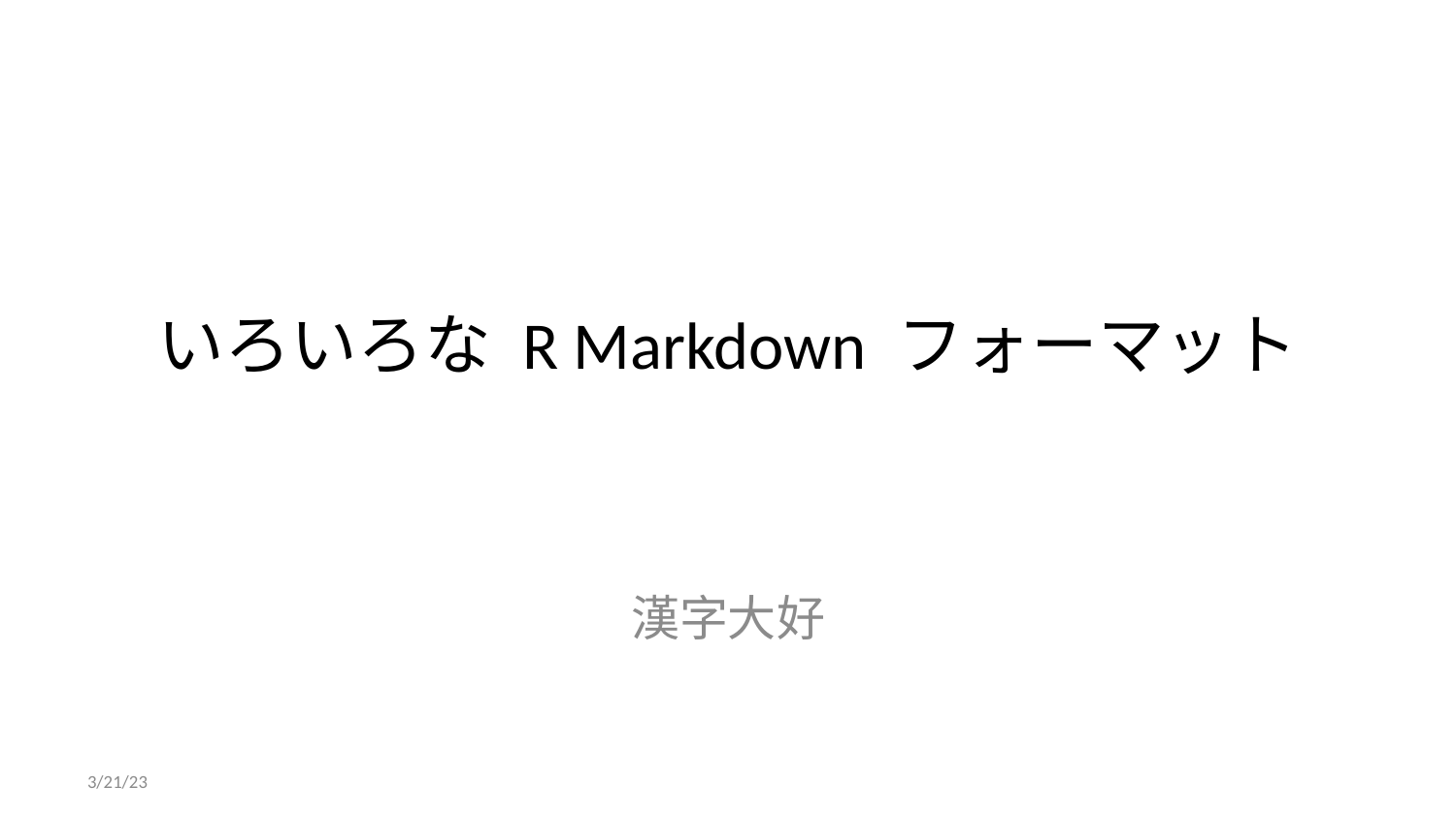

# いろいろな R Markdown フォーマット
漢字大好
3/21/23